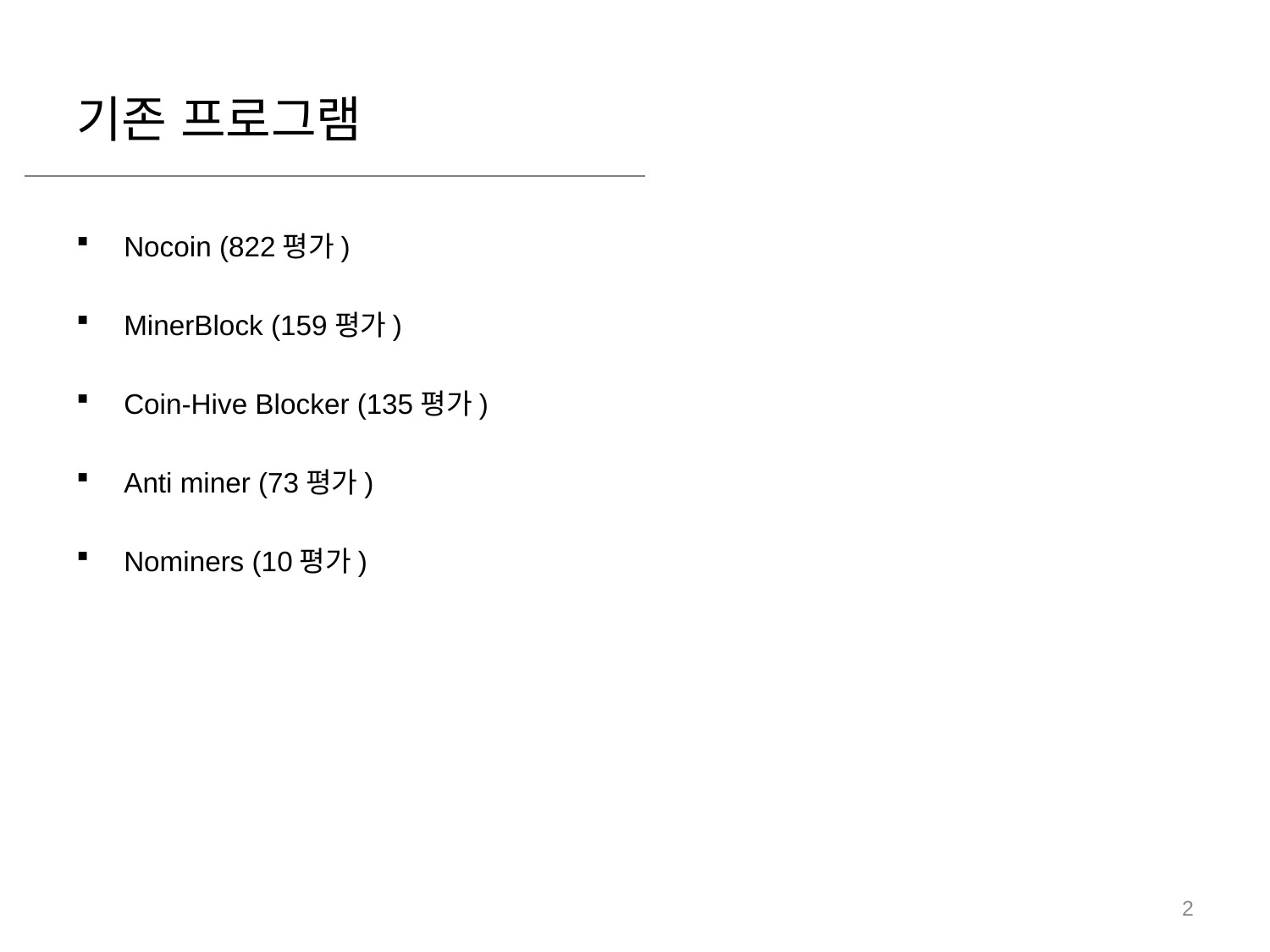

# 기존 프로그램
Nocoin (822평가)

MinerBlock (159평가)

Coin-Hive Blocker (135평가)

Anti miner (73평가)

Nominers (10평가)

2